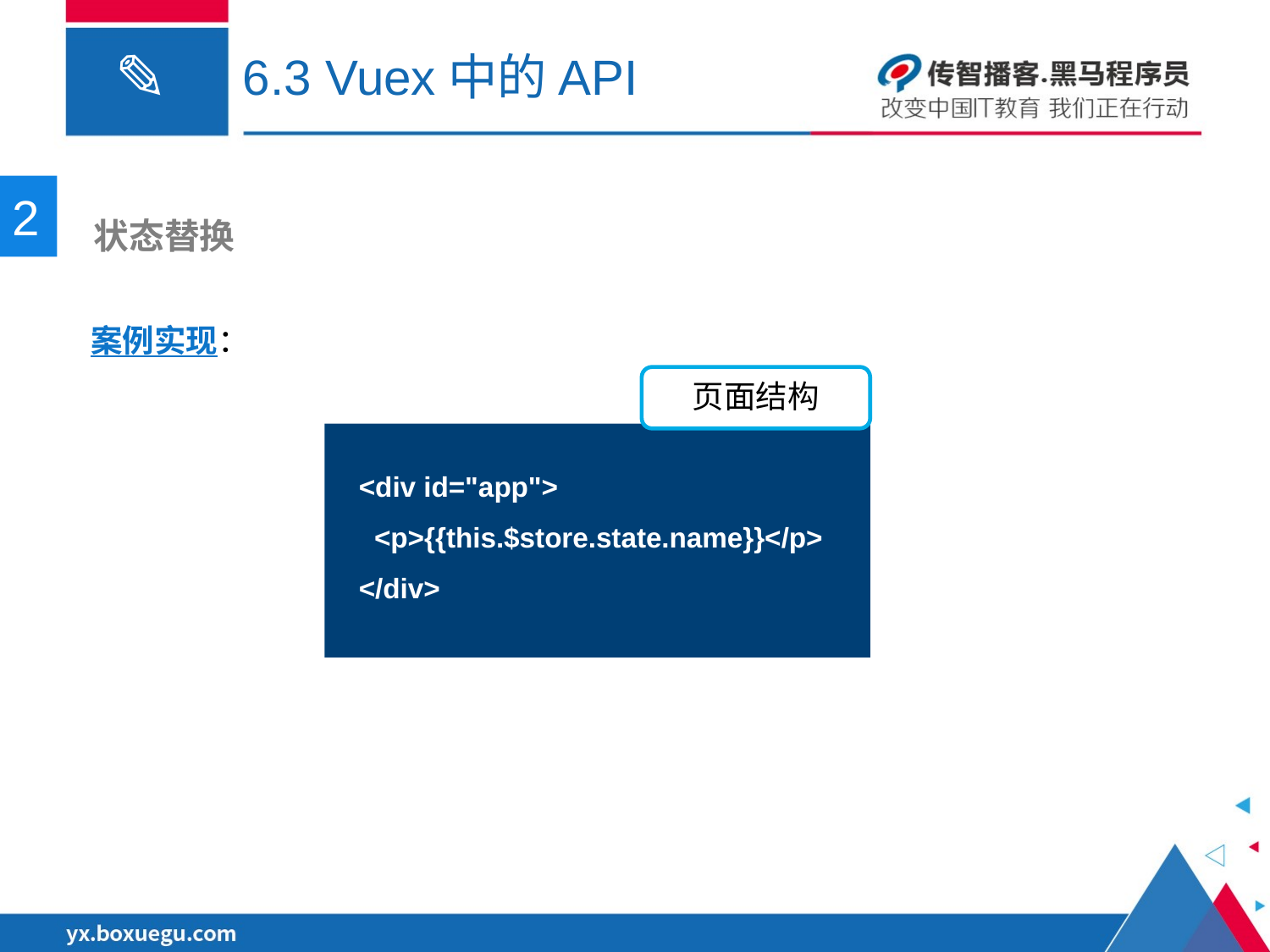

6.3 Vuex中的API

2
  状态替换
案例实现：
页面结构

<div id="app">
  <p>{{this.$store.state.name}}</p>
</div>